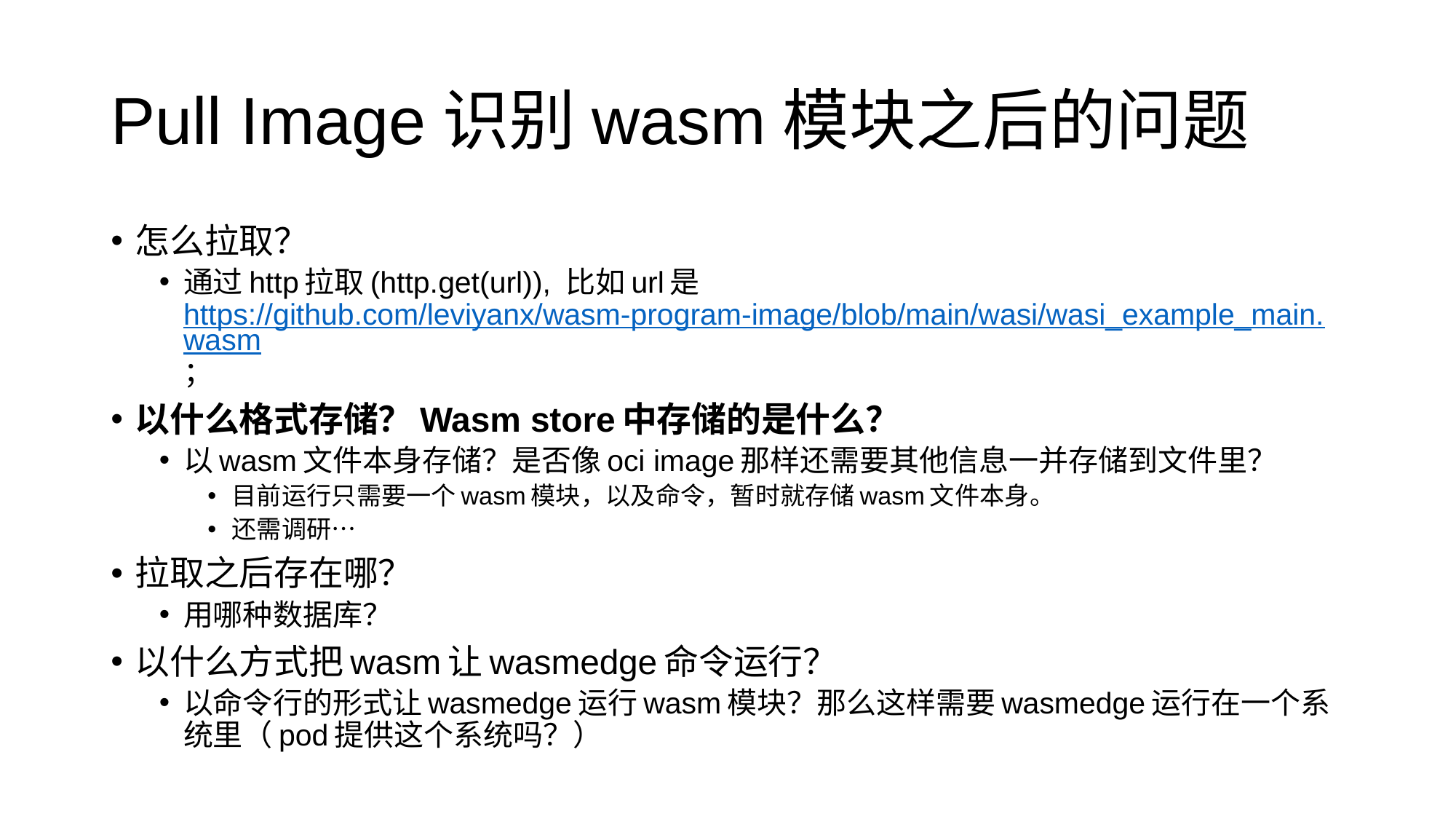

# Pull Image识别wasm模块之后的问题
怎么拉取？
通过http拉取(http.get(url)), 比如url是https://github.com/leviyanx/wasm-program-image/blob/main/wasi/wasi_example_main.wasm；
以什么格式存储？Wasm store中存储的是什么？
以wasm文件本身存储？是否像oci image那样还需要其他信息一并存储到文件里？
目前运行只需要一个wasm模块，以及命令，暂时就存储wasm文件本身。
还需调研…
拉取之后存在哪？
用哪种数据库？
以什么方式把wasm让wasmedge命令运行？
以命令行的形式让wasmedge运行wasm模块？那么这样需要wasmedge运行在一个系统里（pod提供这个系统吗？）